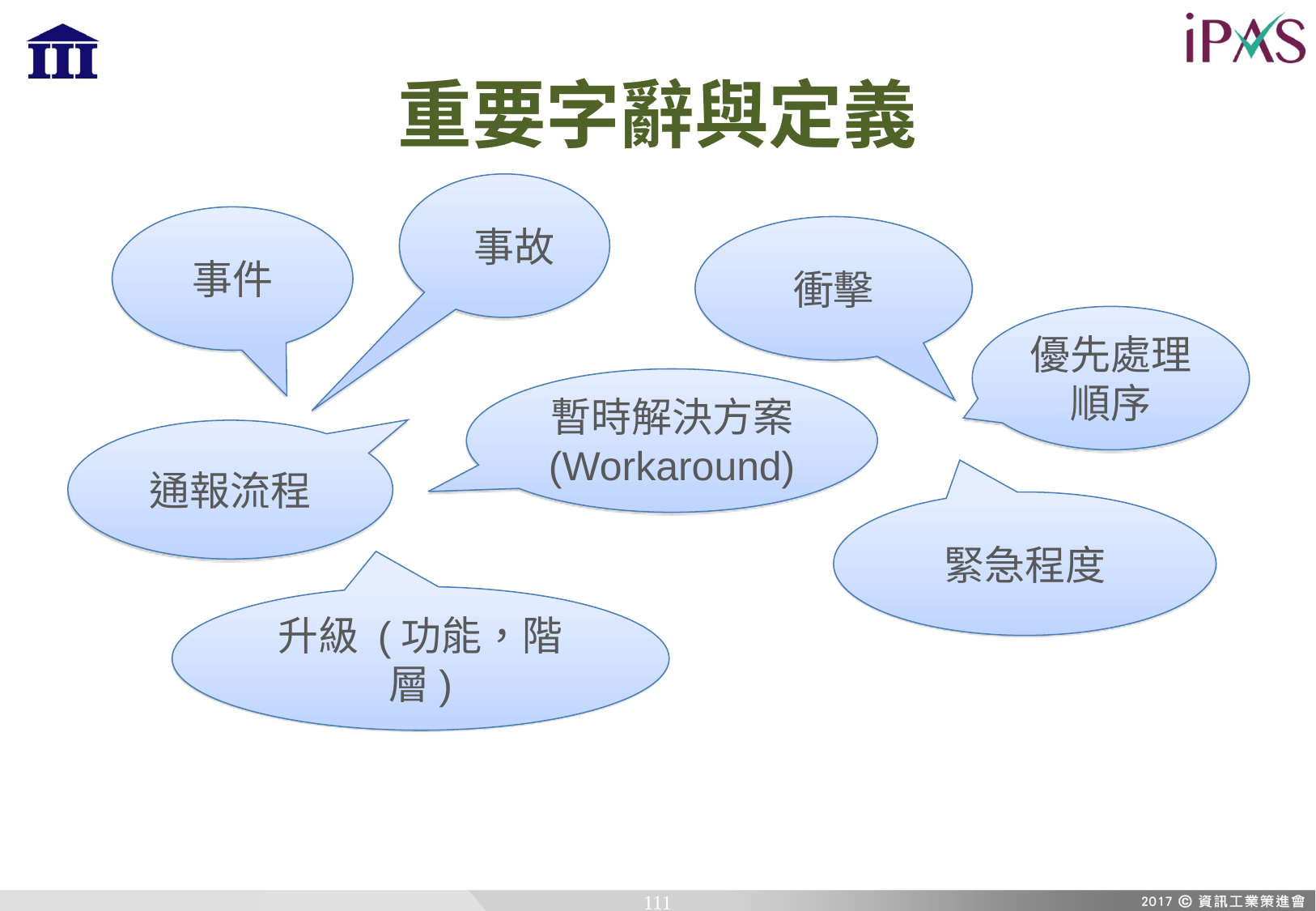

# 重要字辭與定義
 事故
事件
衝擊
優先處理順序
暫時解決方案 (Workaround)
通報流程
緊急程度
升級 (功能，階層)
111